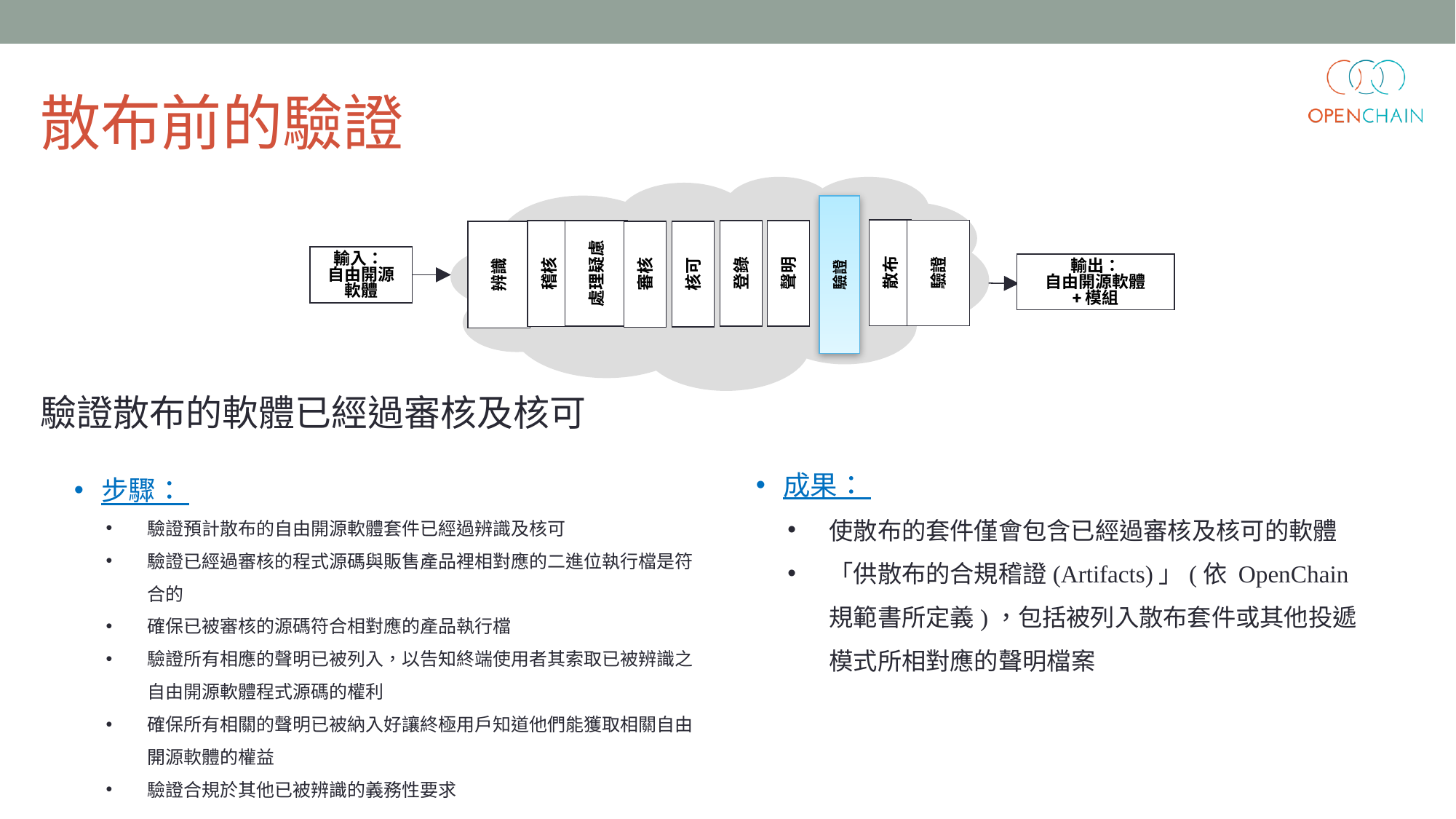

散布前的驗證

驗證
處理疑慮
辨識
輸入：
自由開源軟體
散布
登錄
聲明
稽核
核可
審核
輸出：
自由開源軟體
+模組
驗證
驗證散布的軟體已經過審核及核可
成果：
使散布的套件僅會包含已經過審核及核可的軟體
「供散布的合規稽證(Artifacts)」(依 OpenChain 規範書所定義)，包括被列入散布套件或其他投遞模式所相對應的聲明檔案

步驟：
驗證預計散布的自由開源軟體套件已經過辨識及核可
驗證已經過審核的程式源碼與販售產品裡相對應的二進位執行檔是符合的
確保已被審核的源碼符合相對應的產品執行檔
驗證所有相應的聲明已被列入，以告知終端使用者其索取已被辨識之自由開源軟體程式源碼的權利
確保所有相關的聲明已被納入好讓終極用戶知道他們能獲取相關自由開源軟體的權益
驗證合規於其他已被辨識的義務性要求